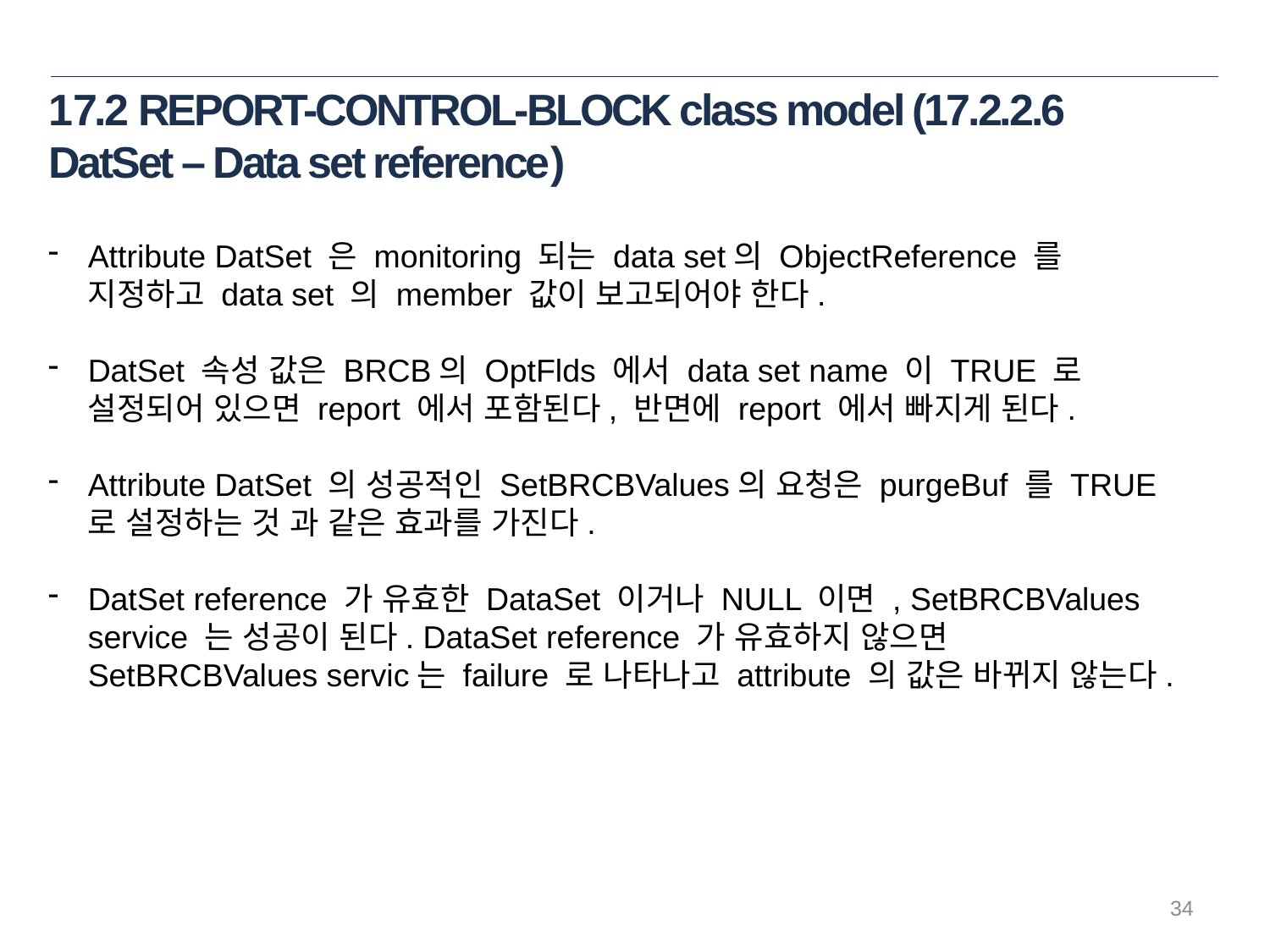

17.2 REPORT-CONTROL-BLOCK class model (17.2.2.6 DatSet – Data set reference)
Attribute DatSet 은 monitoring 되는 data set의 ObjectReference 를 지정하고 data set 의 member 값이 보고되어야 한다.

DatSet 속성 값은 BRCB의 OptFlds 에서 data set name 이 TRUE 로 설정되어 있으면 report 에서 포함된다, 반면에 report 에서 빠지게 된다.

Attribute DatSet 의 성공적인 SetBRCBValues의 요청은 purgeBuf 를 TRUE 로 설정하는 것 과 같은 효과를 가진다.

DatSet reference 가 유효한 DataSet 이거나 NULL 이면 , SetBRCBValues service 는 성공이 된다. DataSet reference 가 유효하지 않으면 SetBRCBValues servic는 failure 로 나타나고 attribute 의 값은 바뀌지 않는다.

34